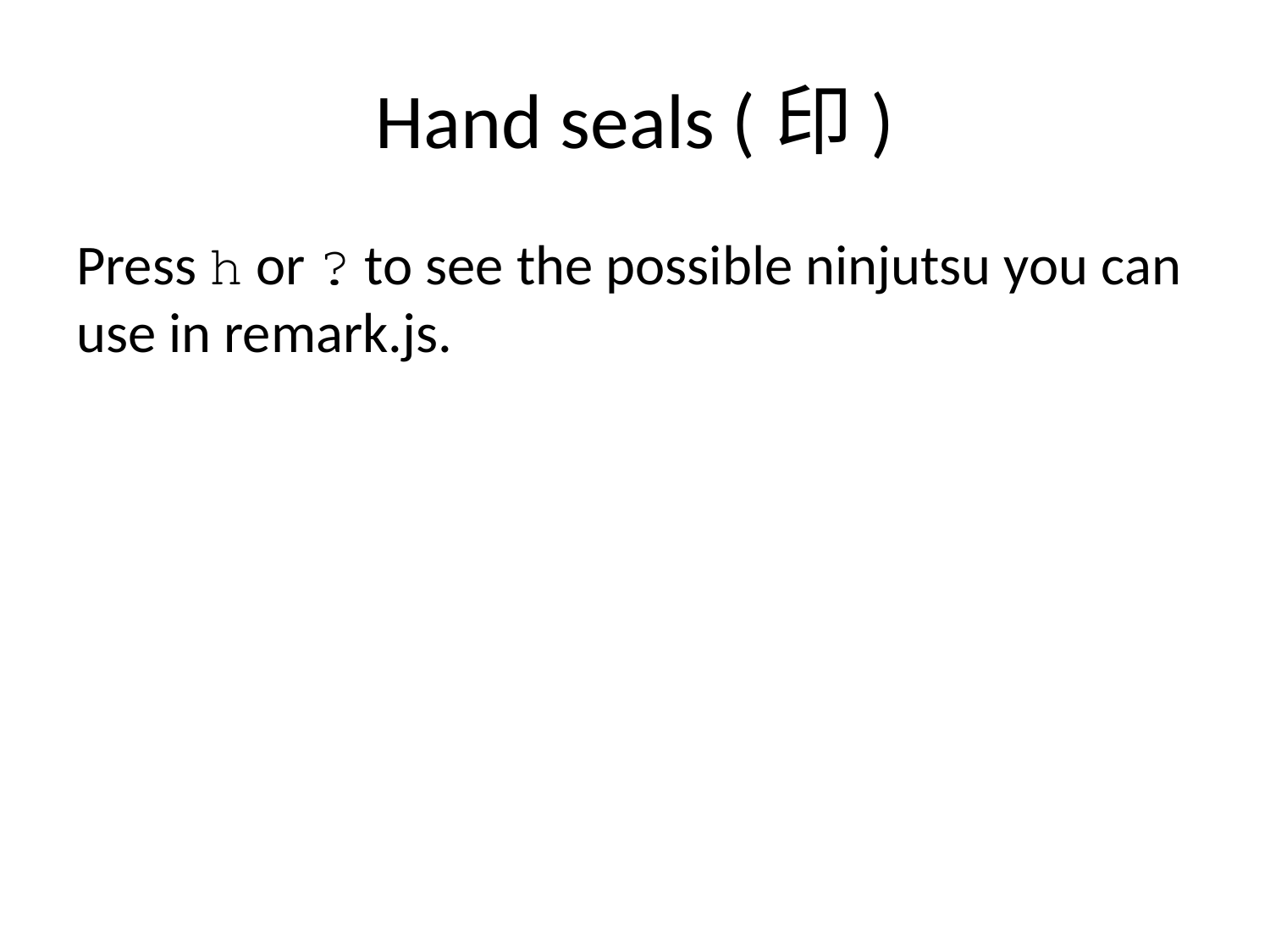

# Hand seals (印)
Press h or ? to see the possible ninjutsu you can use in remark.js.